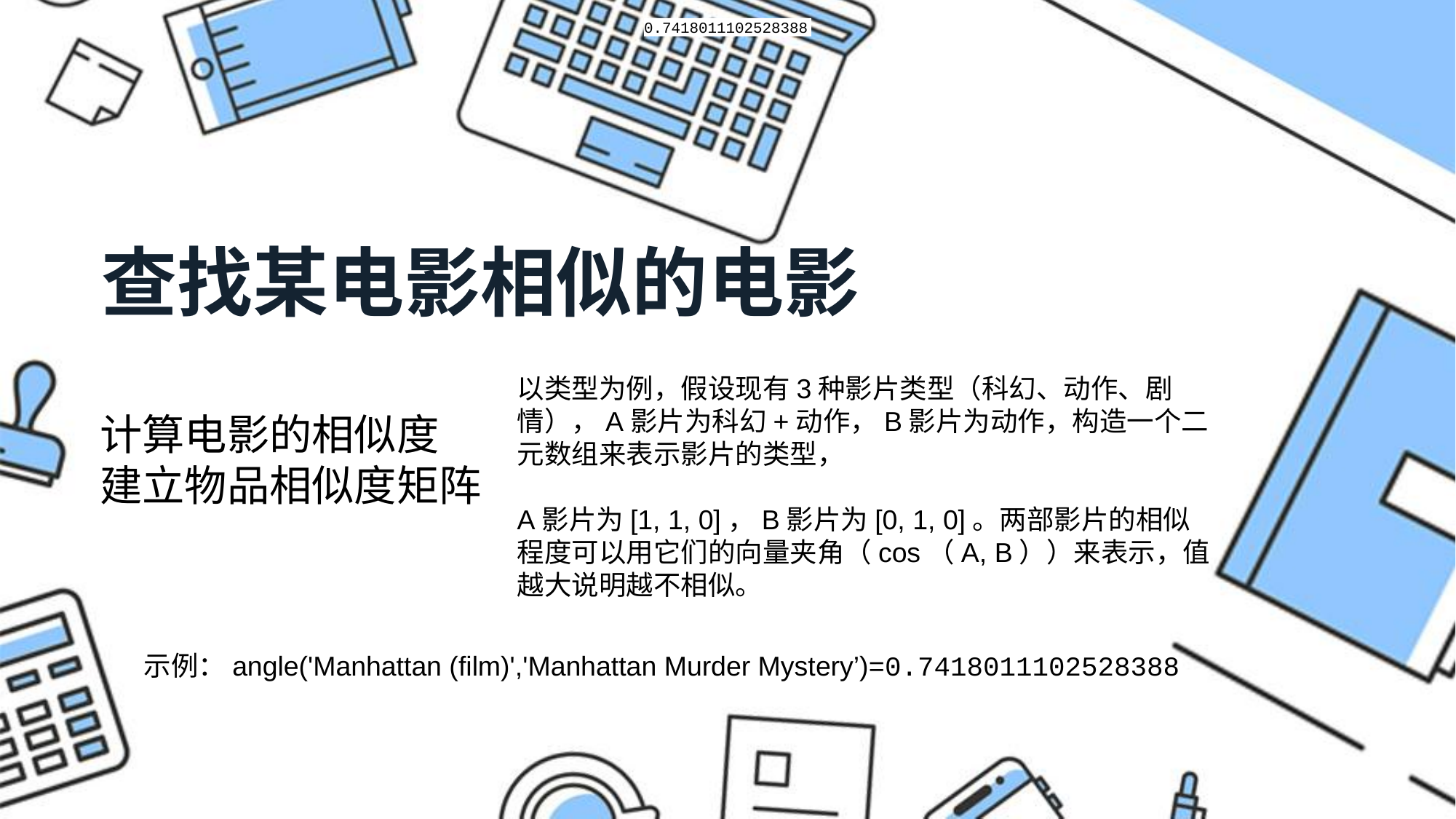

0.7418011102528388
查找某电影相似的电影
以类型为例，假设现有3种影片类型（科幻、动作、剧情），A影片为科幻+动作，B影片为动作，构造一个二元数组来表示影片的类型，

A影片为[1, 1, 0]，B影片为[0, 1, 0]。两部影片的相似程度可以用它们的向量夹角（cos（A, B））来表示，值越大说明越不相似。
计算电影的相似度
建立物品相似度矩阵
示例：angle('Manhattan (film)','Manhattan Murder Mystery’)=0.7418011102528388